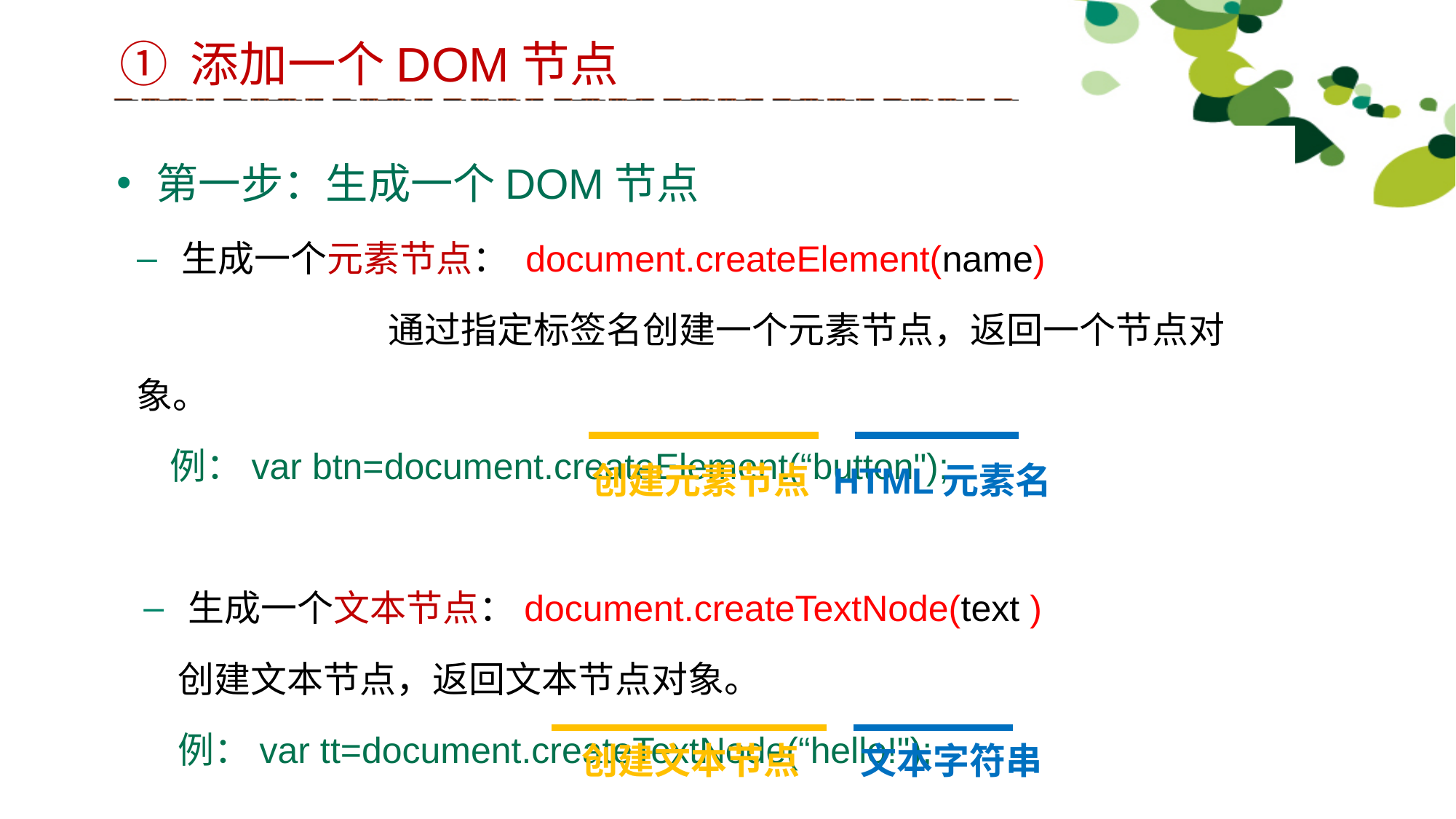

① 添加一个DOM节点
 第一步：生成一个DOM节点
 生成一个元素节点： document.createElement(name)
		   通过指定标签名创建一个元素节点，返回一个节点对象。
   例：var btn=document.createElement(“button");

 生成一个文本节点：document.createTextNode(text )
    创建文本节点，返回文本节点对象。
    例：var tt=document.createTextNode(“hello!");

创建元素节点
HTML元素名
创建文本节点
文本字符串